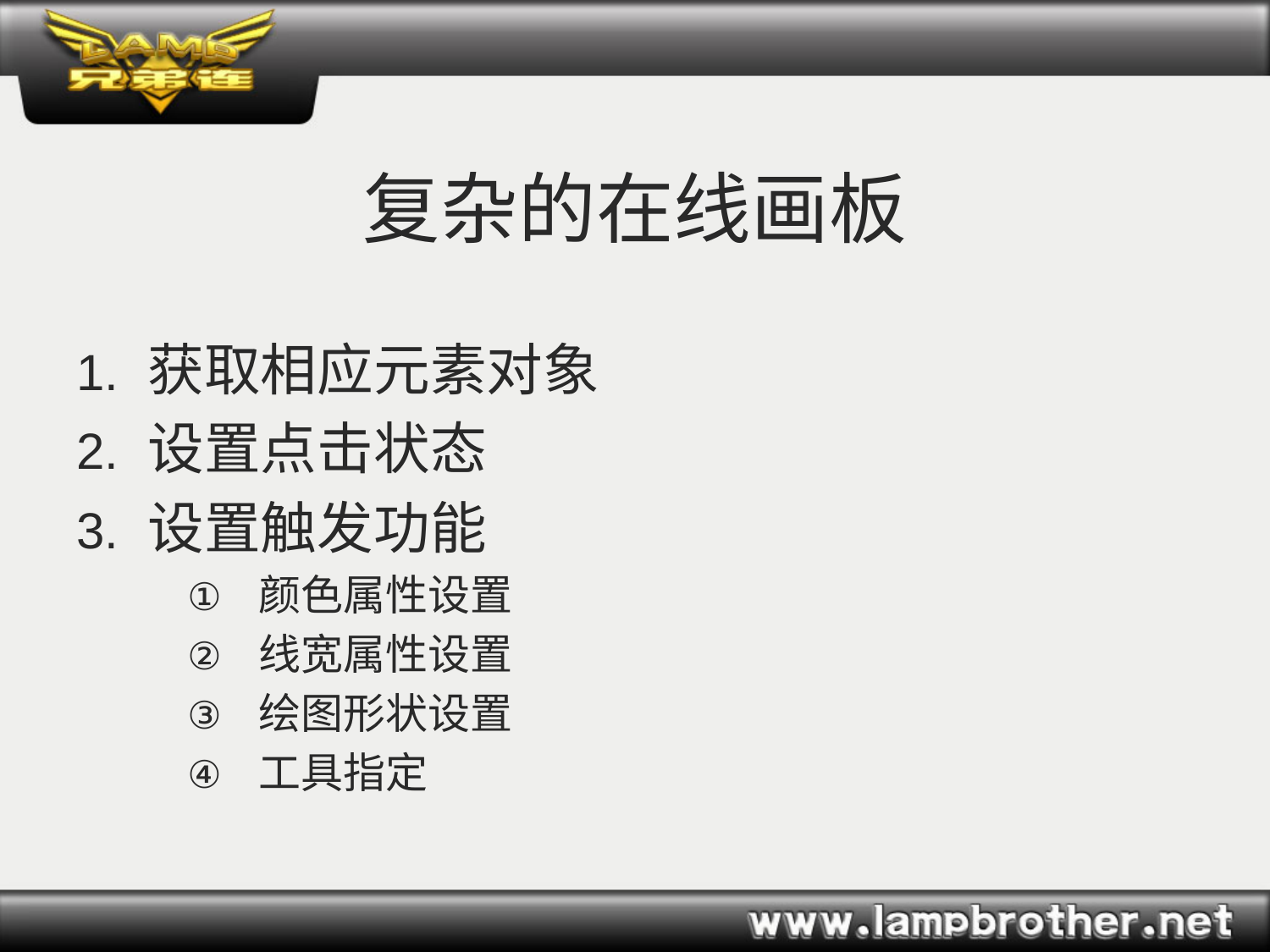

# 复杂的在线画板
获取相应元素对象
设置点击状态
设置触发功能
颜色属性设置
线宽属性设置
绘图形状设置
工具指定